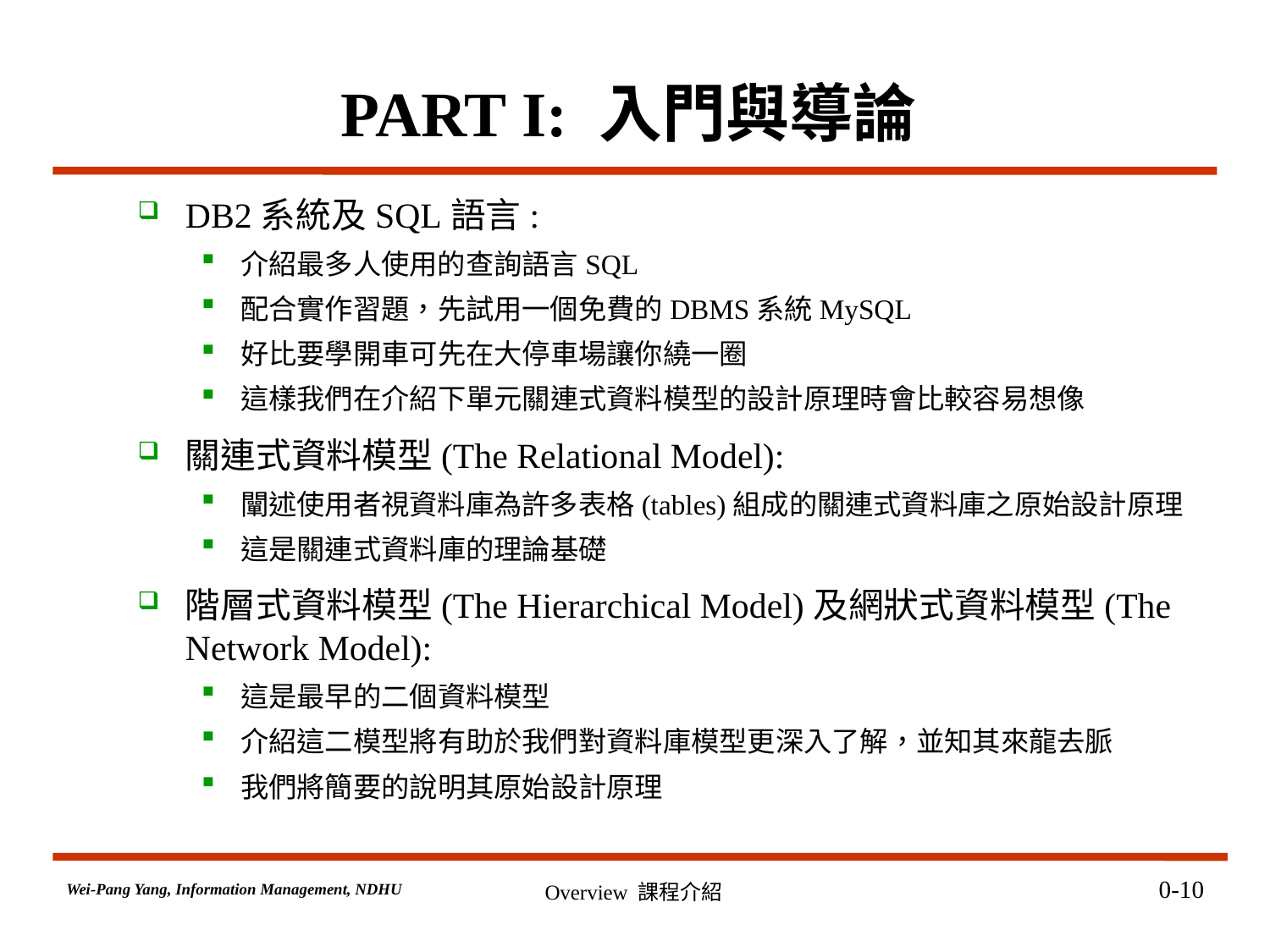

# PART I: 入門與導論
DB2系統及SQL語言:
介紹最多人使用的查詢語言SQL
配合實作習題，先試用一個免費的DBMS系統MySQL
好比要學開車可先在大停車場讓你繞一圈
這樣我們在介紹下單元關連式資料模型的設計原理時會比較容易想像
關連式資料模型(The Relational Model):
闡述使用者視資料庫為許多表格(tables)組成的關連式資料庫之原始設計原理
這是關連式資料庫的理論基礎
階層式資料模型(The Hierarchical Model)及網狀式資料模型(The Network Model):
這是最早的二個資料模型
介紹這二模型將有助於我們對資料庫模型更深入了解，並知其來龍去脈
我們將簡要的說明其原始設計原理

0-10
Overview 課程介紹